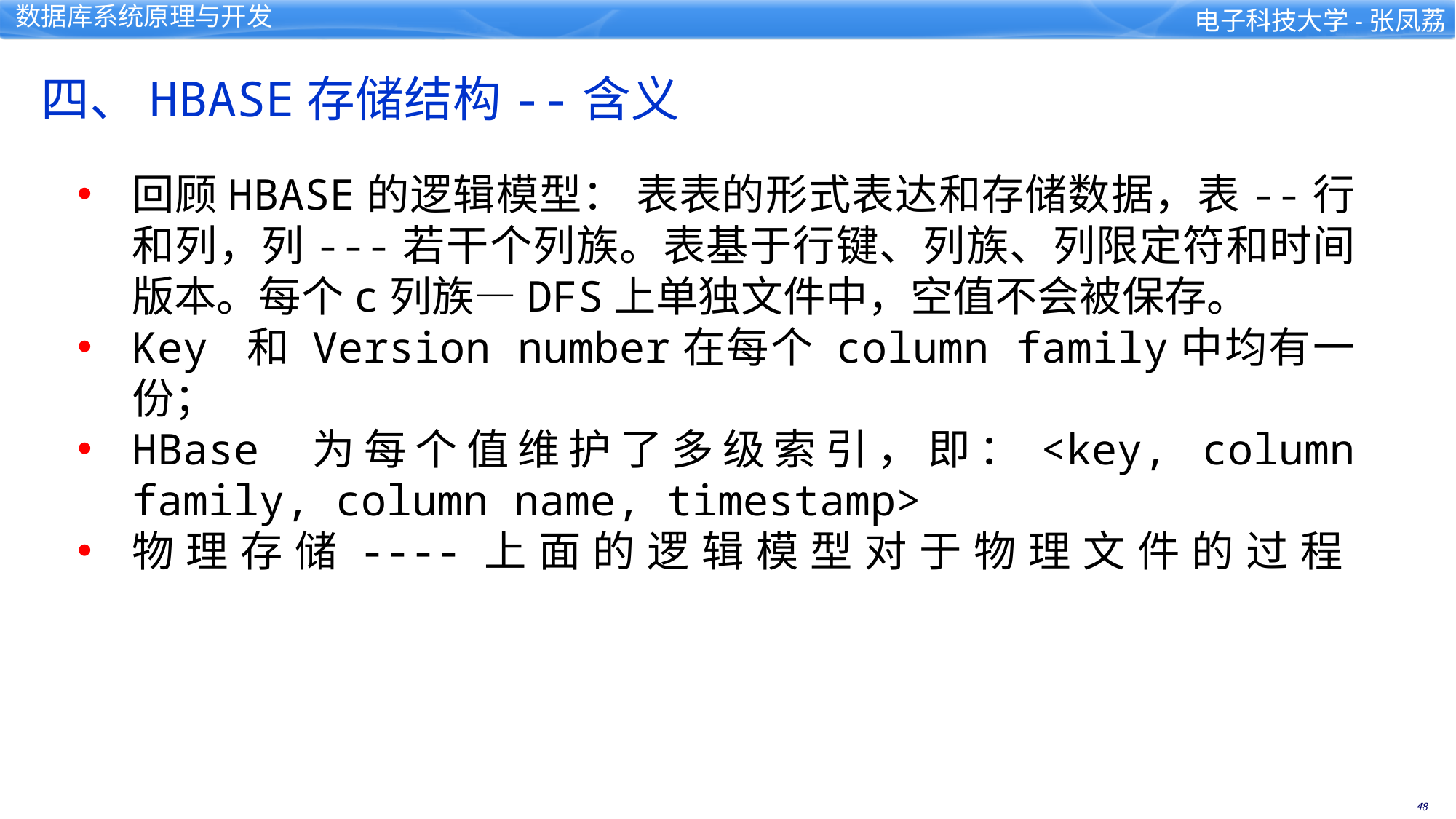

四、HBASE存储结构--含义
回顾HBASE的逻辑模型： 表表的形式表达和存储数据，表--行和列，列---若干个列族。表基于行键、列族、列限定符和时间版本。每个c列族—DFS上单独文件中，空值不会被保存。
Key 和 Version number在每个 column family中均有一份；
HBase 为每个值维护了多级索引，即：<key, column family, column name, timestamp>
物理存储----上面的逻辑模型对于物理文件的过程